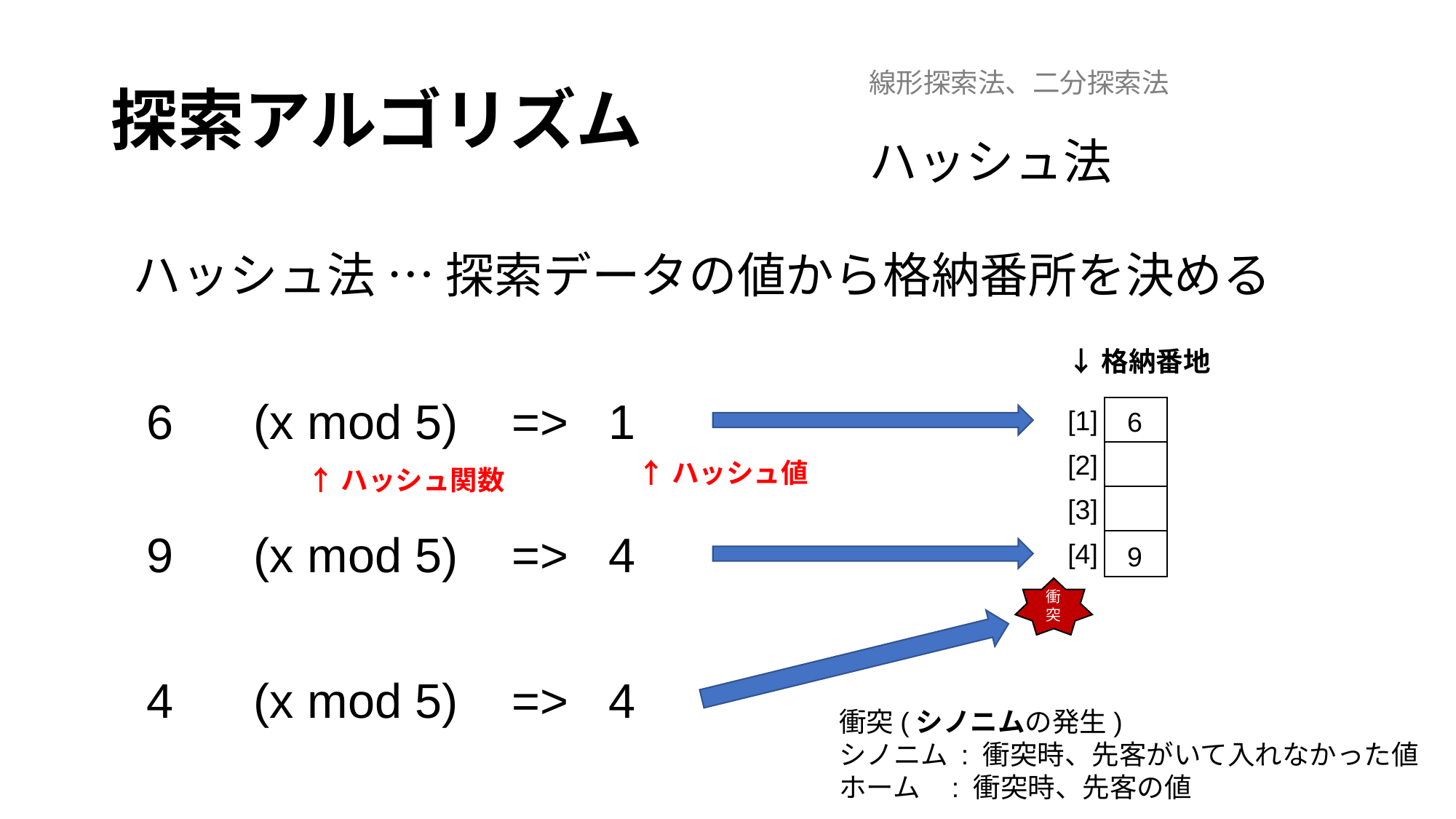

# 探索アルゴリズム
線形探索法、二分探索法

ハッシュ法
ハッシュ法 … 探索データの値から格納番所を決める
↓格納番地
 6      (x mod 5)    =>   1

[1]
6

[2]
↑ハッシュ値
↑ハッシュ関数

[3]
 9      (x mod 5)    =>   4

[4]
9

衝突

 4      (x mod 5)    =>   4
衝突(シノニムの発生)
シノニム : 衝突時、先客がいて入れなかった値
ホーム    : 衝突時、先客の値